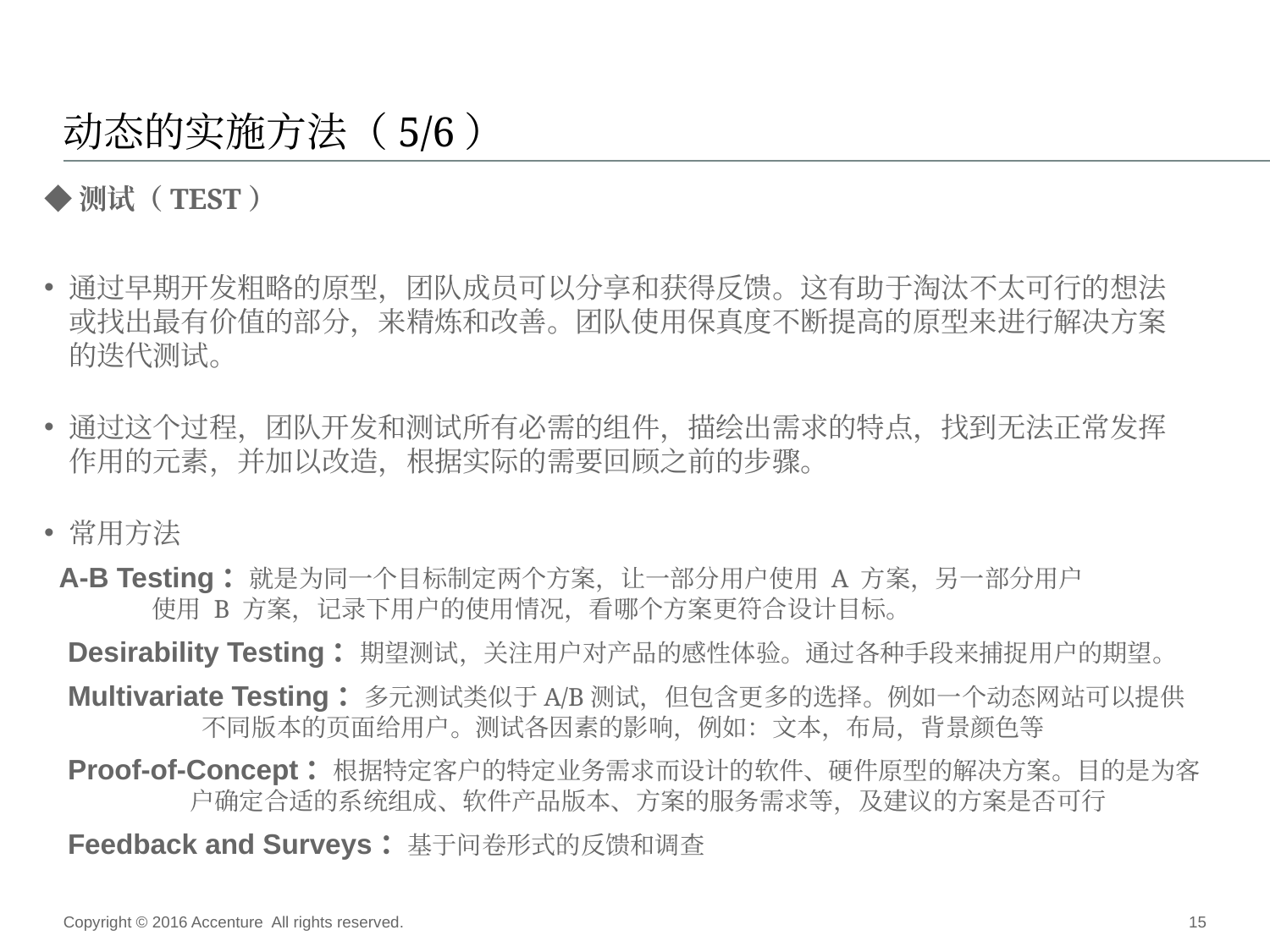

# 动态的实施方法（5/6）
◆测试（TEST）

通过早期开发粗略的原型，团队成员可以分享和获得反馈。这有助于淘汰不太可行的想法
或找出最有价值的部分，来精炼和改善。团队使用保真度不断提高的原型来进行解决方案
的迭代测试。

通过这个过程，团队开发和测试所有必需的组件，描绘出需求的特点，找到无法正常发挥
作用的元素，并加以改造，根据实际的需要回顾之前的步骤。

常用方法
  A-B Testing：就是为同一个目标制定两个方案，让一部分用户使用 A 方案，另一部分用户
                 使用 B 方案，记录下用户的使用情况，看哪个方案更符合设计目标。
   Desirability Testing：期望测试，关注用户对产品的感性体验。通过各种手段来捕捉用户的期望。
   Multivariate Testing：多元测试类似于A/B测试，但包含更多的选择。例如一个动态网站可以提供
                         不同版本的页面给用户。测试各因素的影响，例如：文本，布局，背景颜色等
   Proof-of-Concept：根据特定客户的特定业务需求而设计的软件、硬件原型的解决方案。目的是为客
                       户确定合适的系统组成、软件产品版本、方案的服务需求等，及建议的方案是否可行
   Feedback and Surveys：基于问卷形式的反馈和调查

Copyright © 2016 Accenture  All rights reserved.
15